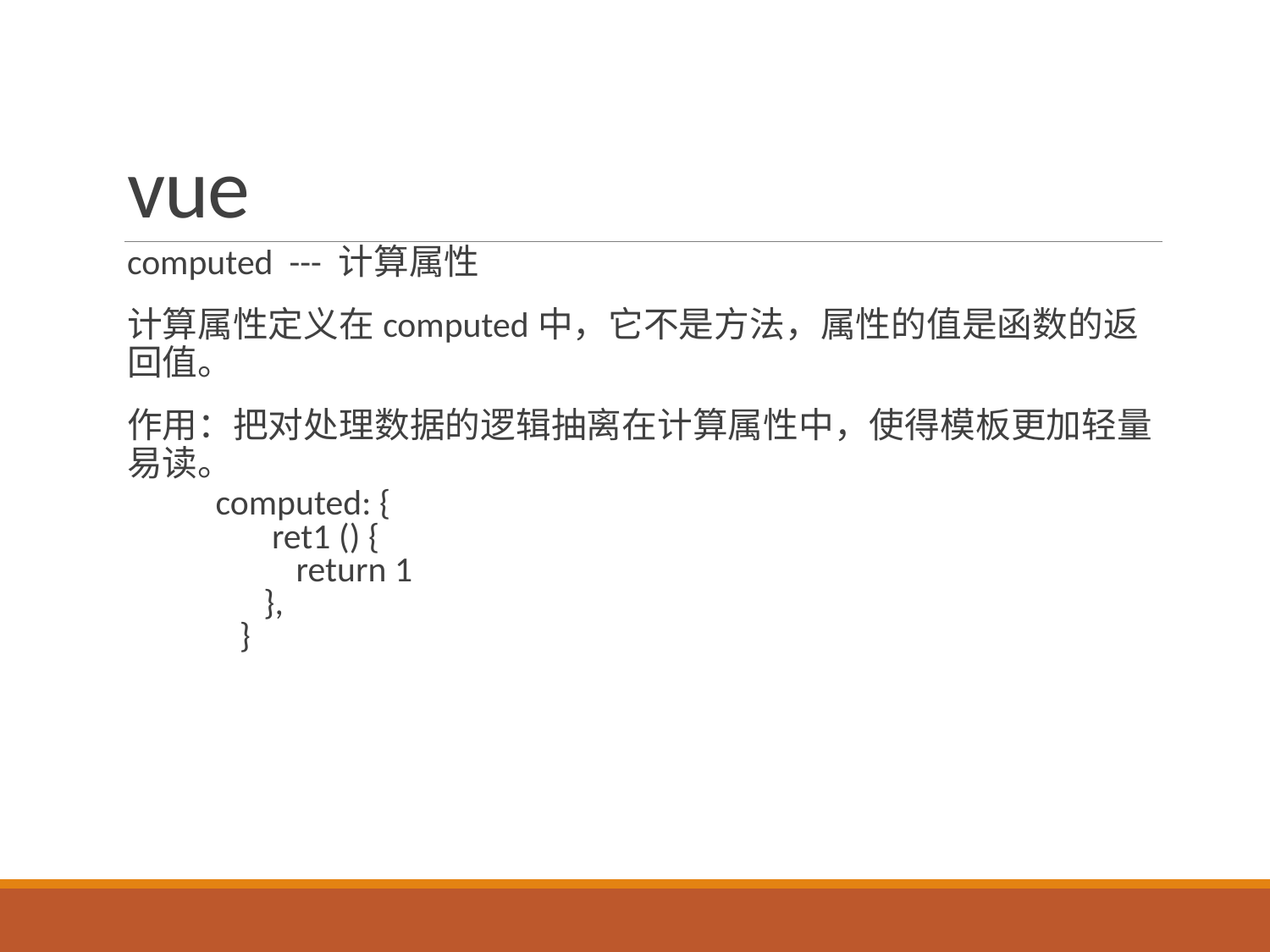

# vue
computed  --- 计算属性
计算属性定义在computed中，它不是方法，属性的值是函数的返回值。
作用：把对处理数据的逻辑抽离在计算属性中，使得模板更加轻量易读。
           computed: {
                  ret1 () {
                     return 1
                 },
              }